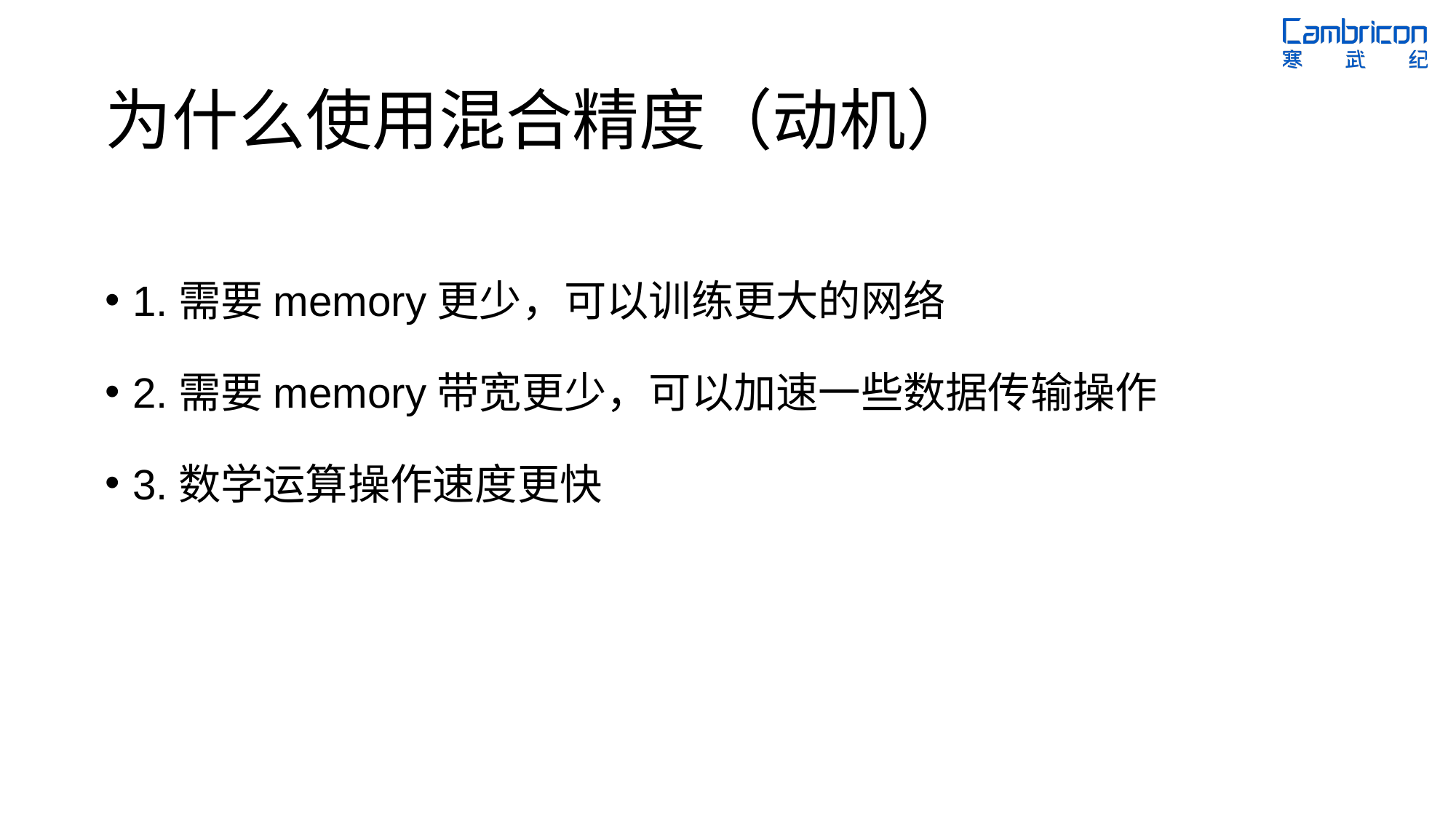

# 为什么使用混合精度（动机）
1.需要memory更少，可以训练更大的网络
2.需要memory带宽更少，可以加速一些数据传输操作
3.数学运算操作速度更快